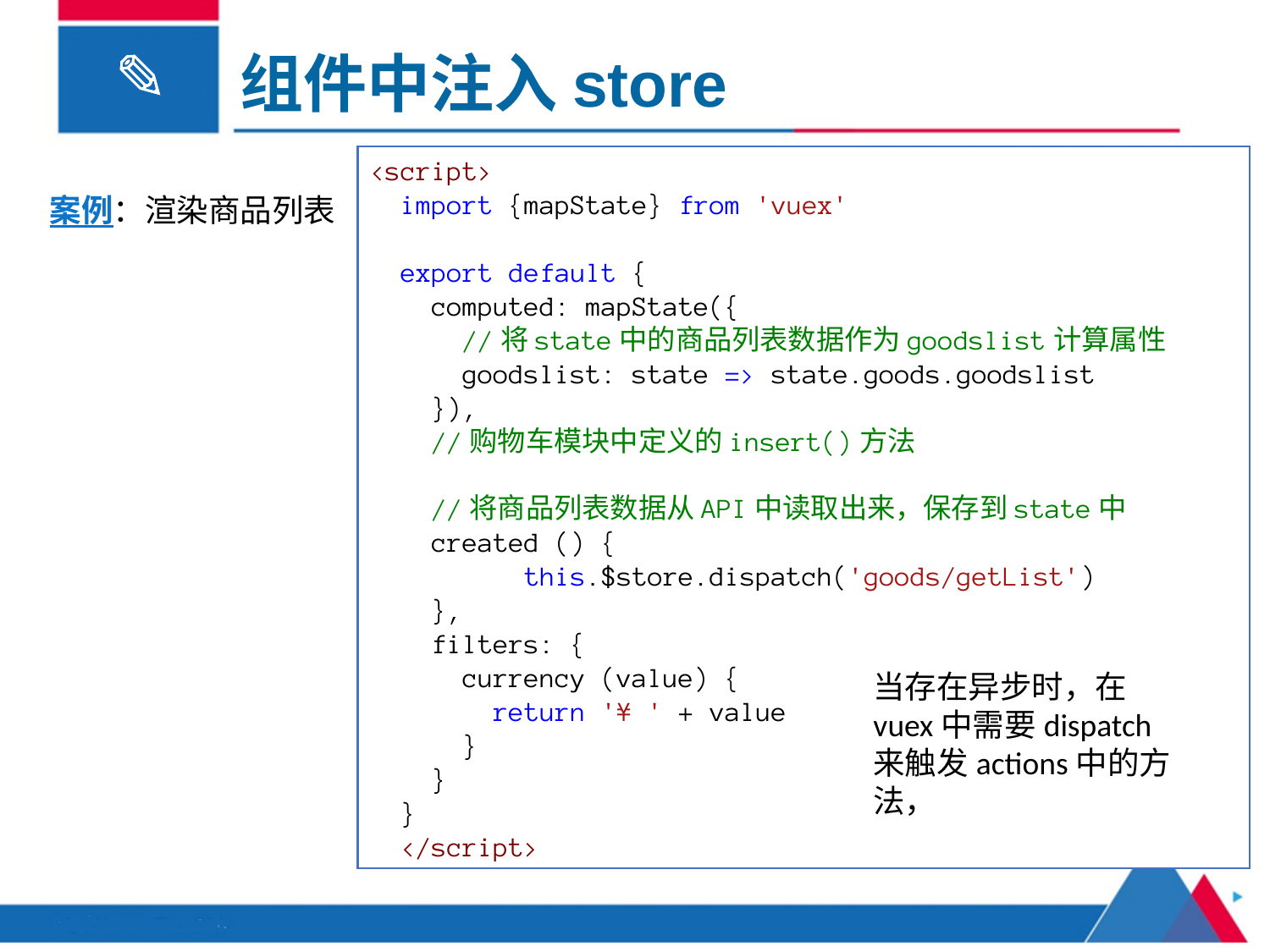

组件中注入store
案例：渲染商品列表
<script>
  import {mapState} from 'vuex'

  export default {
    computed: mapState({
      //将state中的商品列表数据作为goodslist计算属性
      goodslist: state => state.goods.goodslist
    }),
    //购物车模块中定义的insert()方法

    //将商品列表数据从API中读取出来，保存到state中
    created () {
          this.$store.dispatch('goods/getList')
    },
    filters: {
      currency (value) {
        return '¥ ' + value
      }
    }
  }
  </script>
当存在异步时，在vuex中需要dispatch来触发actions中的方法，